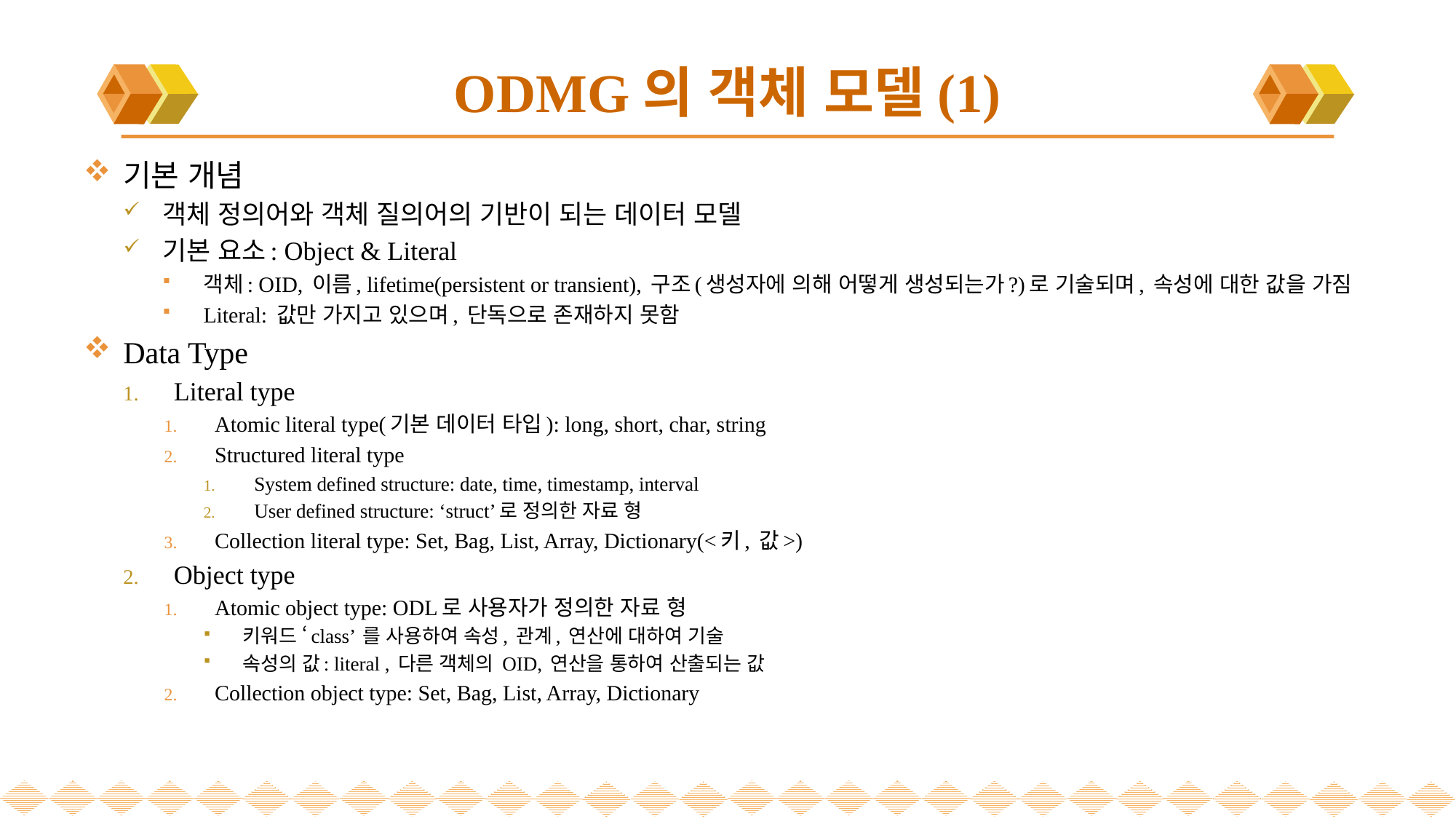

# ODMG의 객체 모델(1)
기본 개념
객체 정의어와 객체 질의어의 기반이 되는 데이터 모델
기본 요소: Object & Literal
객체: OID, 이름, lifetime(persistent or transient), 구조(생성자에 의해 어떻게 생성되는가?)로 기술되며, 속성에 대한 값을 가짐
Literal: 값만 가지고 있으며, 단독으로 존재하지 못함
Data Type
Literal type
Atomic literal type(기본 데이터 타입): long, short, char, string
Structured literal type
System defined structure: date, time, timestamp, interval
User defined structure: ‘struct’로 정의한 자료 형
Collection literal type: Set, Bag, List, Array, Dictionary(<키, 값>)
Object type
Atomic object type: ODL로 사용자가 정의한 자료 형
키워드 ‘class’ 를 사용하여 속성, 관계, 연산에 대하여 기술
속성의 값: literal , 다른 객체의 OID, 연산을 통하여 산출되는 값
Collection object type: Set, Bag, List, Array, Dictionary